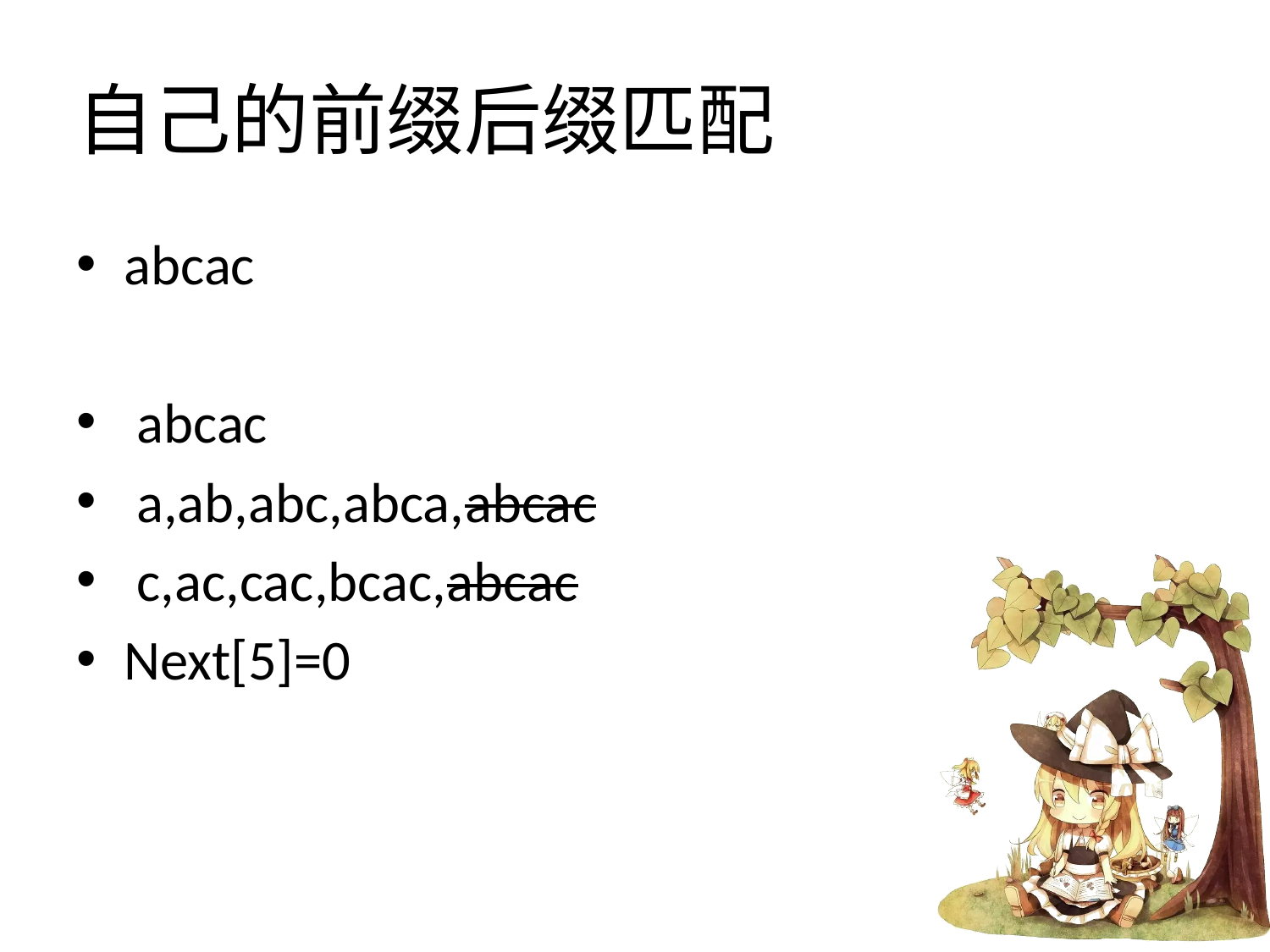

# 自己的前缀后缀匹配
abcac

 abcac
 a,ab,abc,abca,abcac
 c,ac,cac,bcac,abcac
Next[5]=0